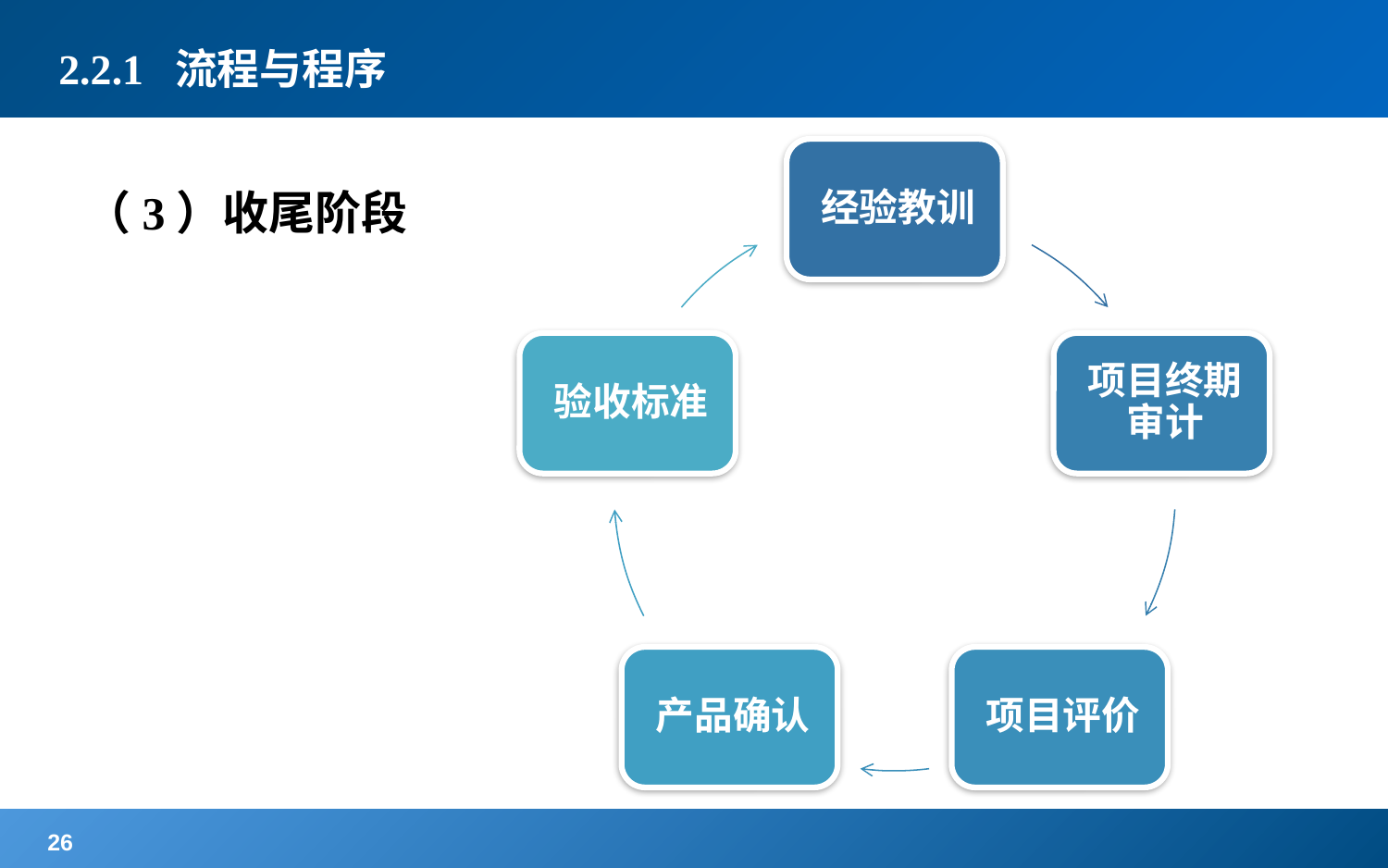

# 2.2.1  流程与程序
经验教训
项目终期审计
项目评价
产品确认
验收标准
（3）收尾阶段